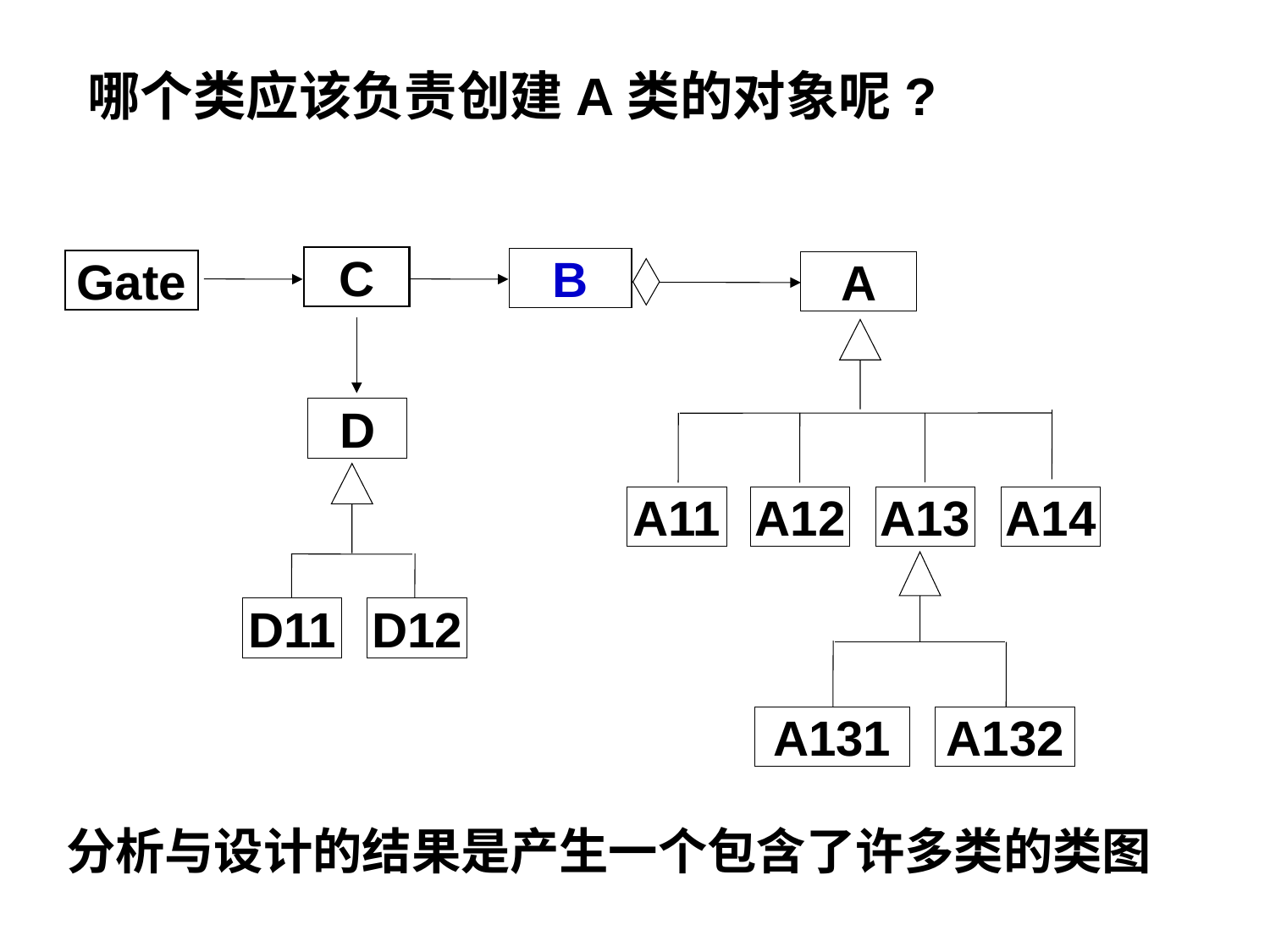

哪个类应该负责创建A类的对象呢?
C
B
Gate
A

D

A11
A12
A13
A14

D11
D12
A131
A132
分析与设计的结果是产生一个包含了许多类的类图